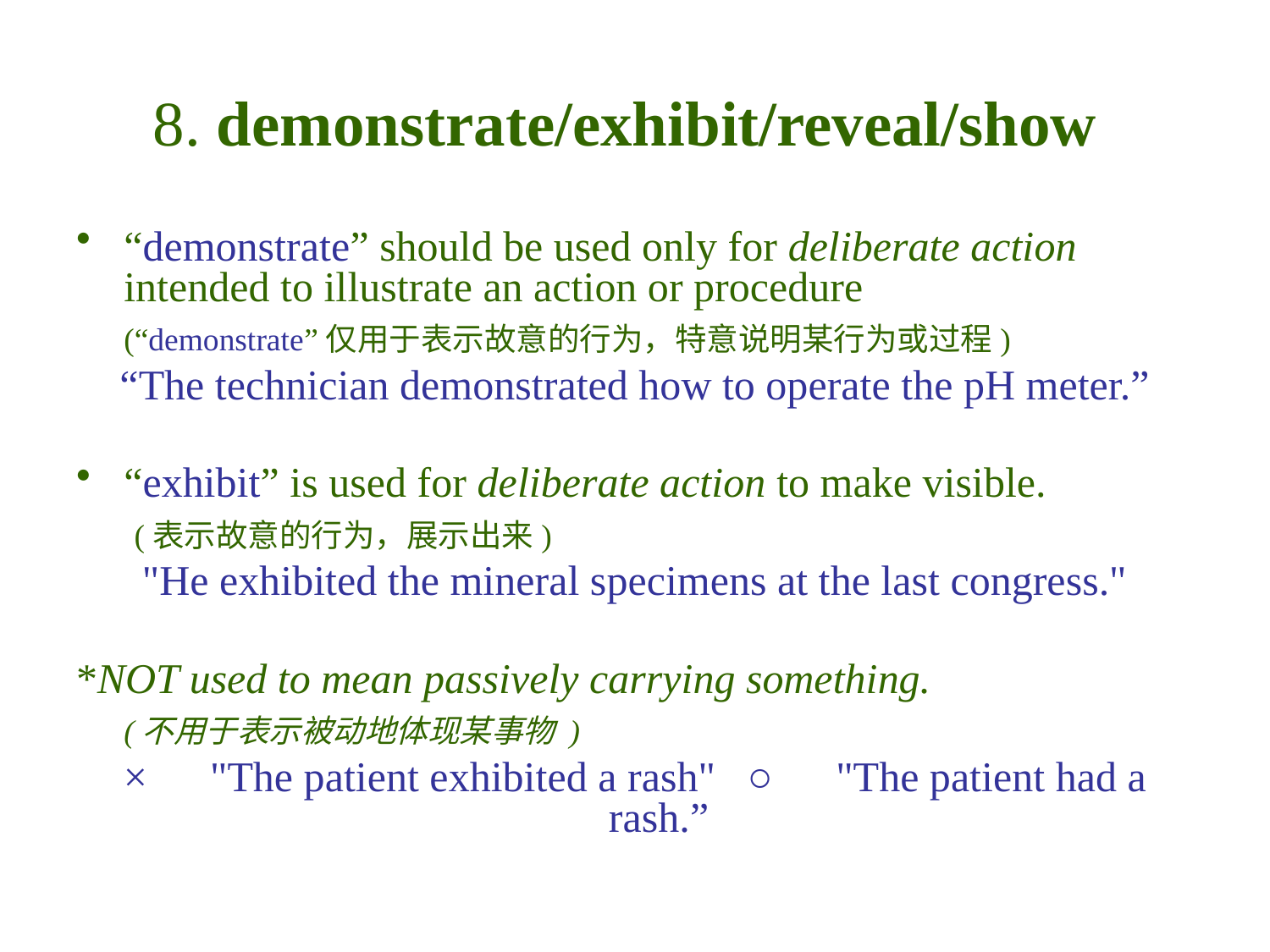

# 8. demonstrate/exhibit/reveal/show
“demonstrate” should be used only for deliberate action intended to illustrate an action or procedure
	(“demonstrate”仅用于表示故意的行为，特意说明某行为或过程)
“The technician demonstrated how to operate the pH meter.”

“exhibit” is used for deliberate action to make visible.
	 (表示故意的行为，展示出来)
"He exhibited the mineral specimens at the last congress."

*NOT used to mean passively carrying something.
 	(不用于表示被动地体现某事物 )
×　"The patient exhibited a rash"   ○　"The patient had a rash.”